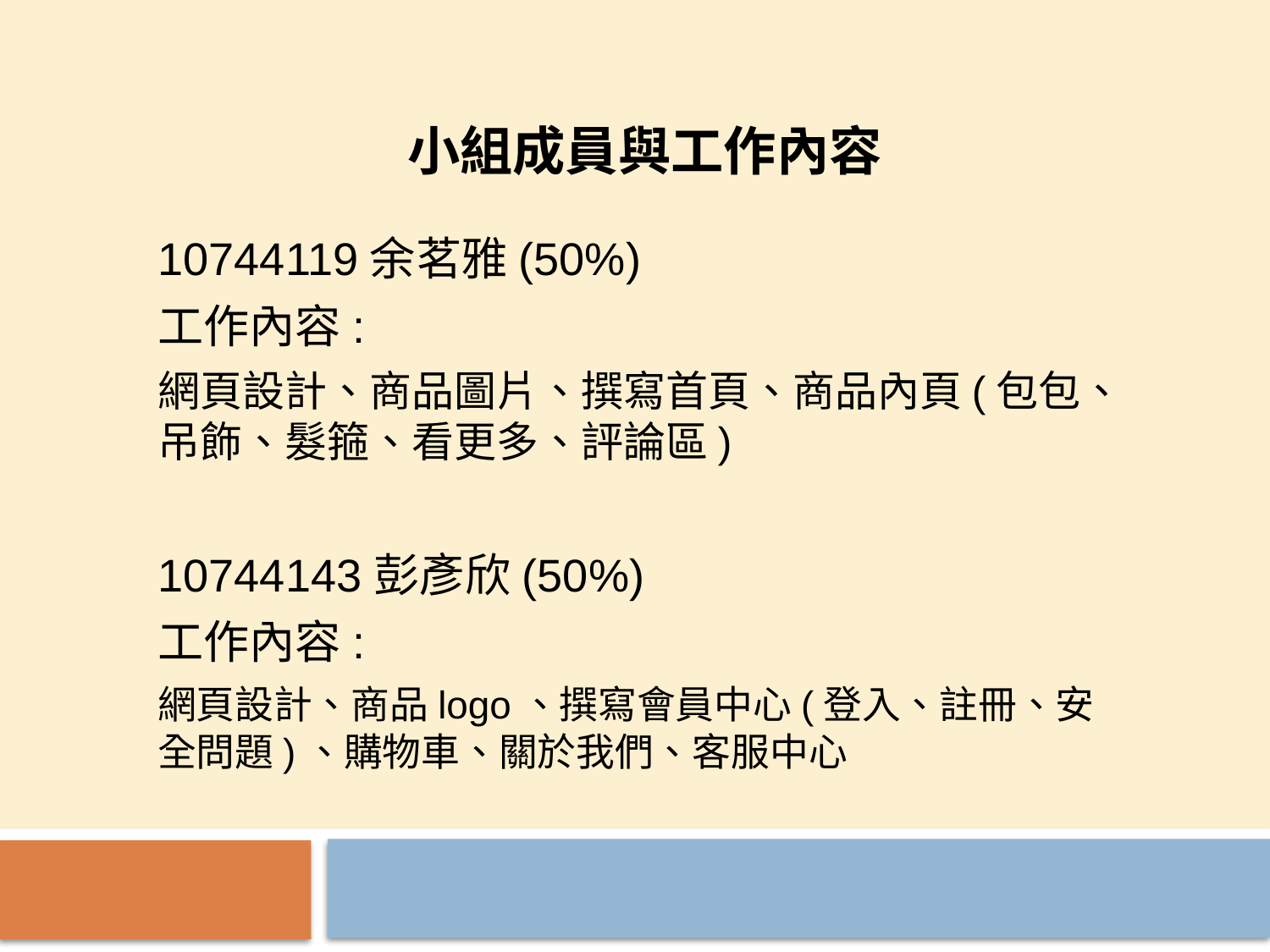

# 小組成員與工作內容
10744119余茗雅(50%)
工作內容:
網頁設計、商品圖片、撰寫首頁、商品內頁(包包、吊飾、髮箍、看更多、評論區)

10744143彭彥欣(50%)
工作內容:
網頁設計、商品logo、撰寫會員中心(登入、註冊、安全問題)、購物車、關於我們、客服中心